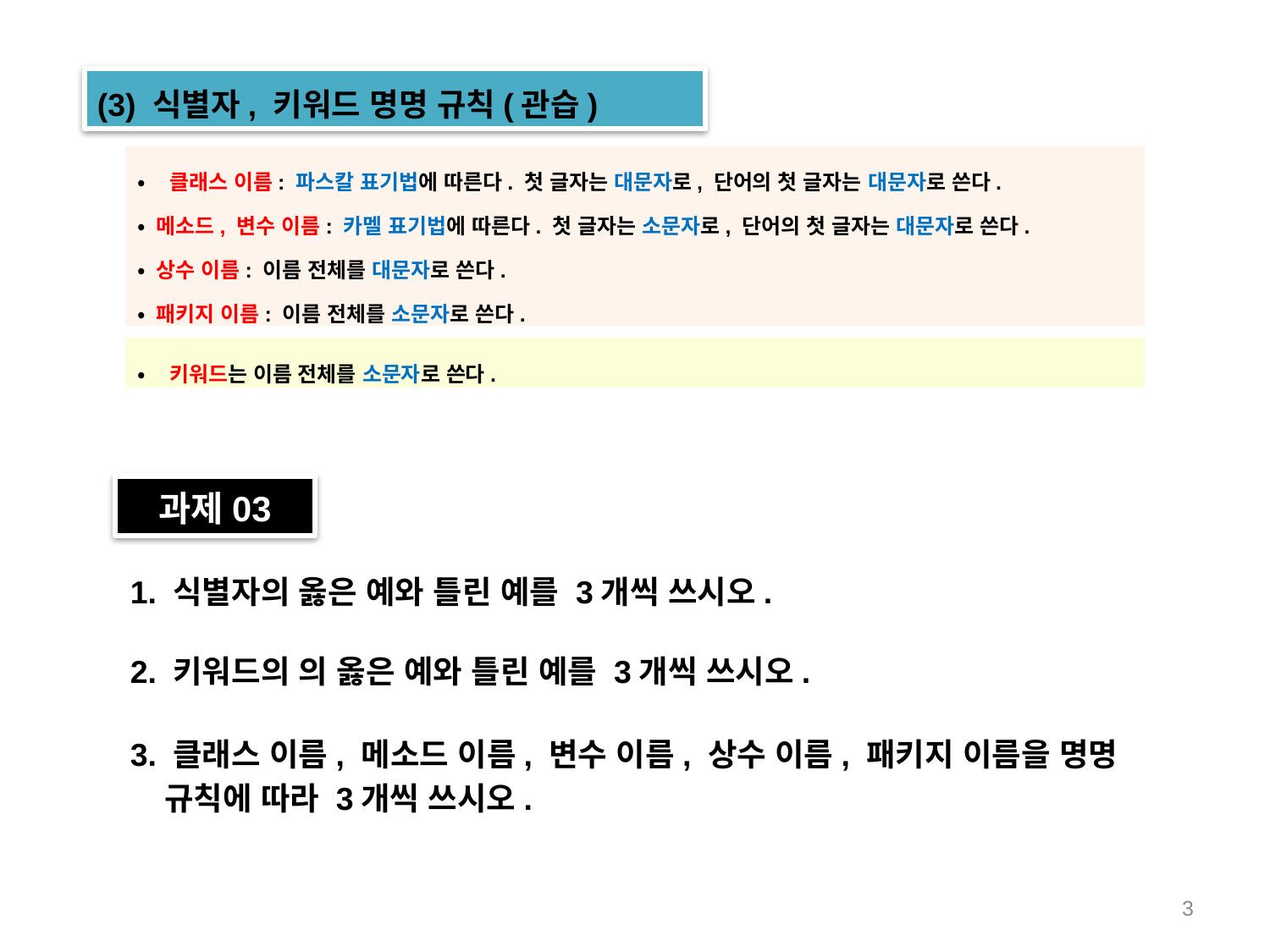

(3) 식별자, 키워드 명명 규칙(관습)
• 클래스 이름: 파스칼 표기법에 따른다. 첫 글자는 대문자로, 단어의 첫 글자는 대문자로 쓴다.
• 메소드, 변수 이름: 카멜 표기법에 따른다. 첫 글자는 소문자로, 단어의 첫 글자는 대문자로 쓴다.
• 상수 이름: 이름 전체를 대문자로 쓴다.
• 패키지 이름: 이름 전체를 소문자로 쓴다.
• 키워드는 이름 전체를 소문자로 쓴다.
과제03
1. 식별자의 옳은 예와 틀린 예를 3개씩 쓰시오.
2. 키워드의 의 옳은 예와 틀린 예를 3개씩 쓰시오.
3. 클래스 이름, 메소드 이름, 변수 이름, 상수 이름, 패키지 이름을 명명 규칙에 따라 3개씩 쓰시오.
3